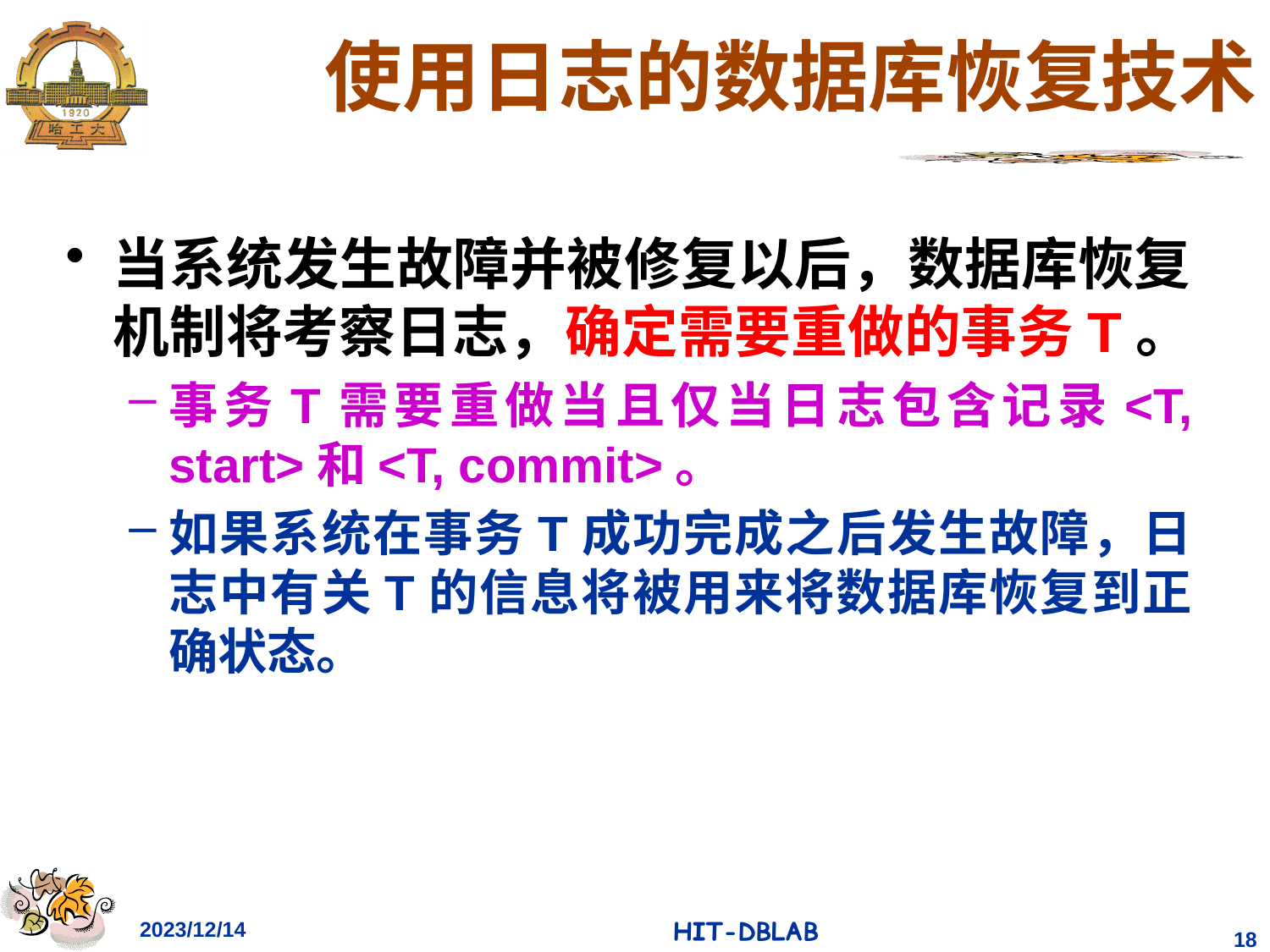

# 使用日志的数据库恢复技术
当系统发生故障并被修复以后，数据库恢复机制将考察日志，确定需要重做的事务T。
事务T需要重做当且仅当日志包含记录<T, start>和<T, commit>。
如果系统在事务T成功完成之后发生故障，日志中有关T的信息将被用来将数据库恢复到正确状态。
2023/12/14
HIT-DBLAB
18